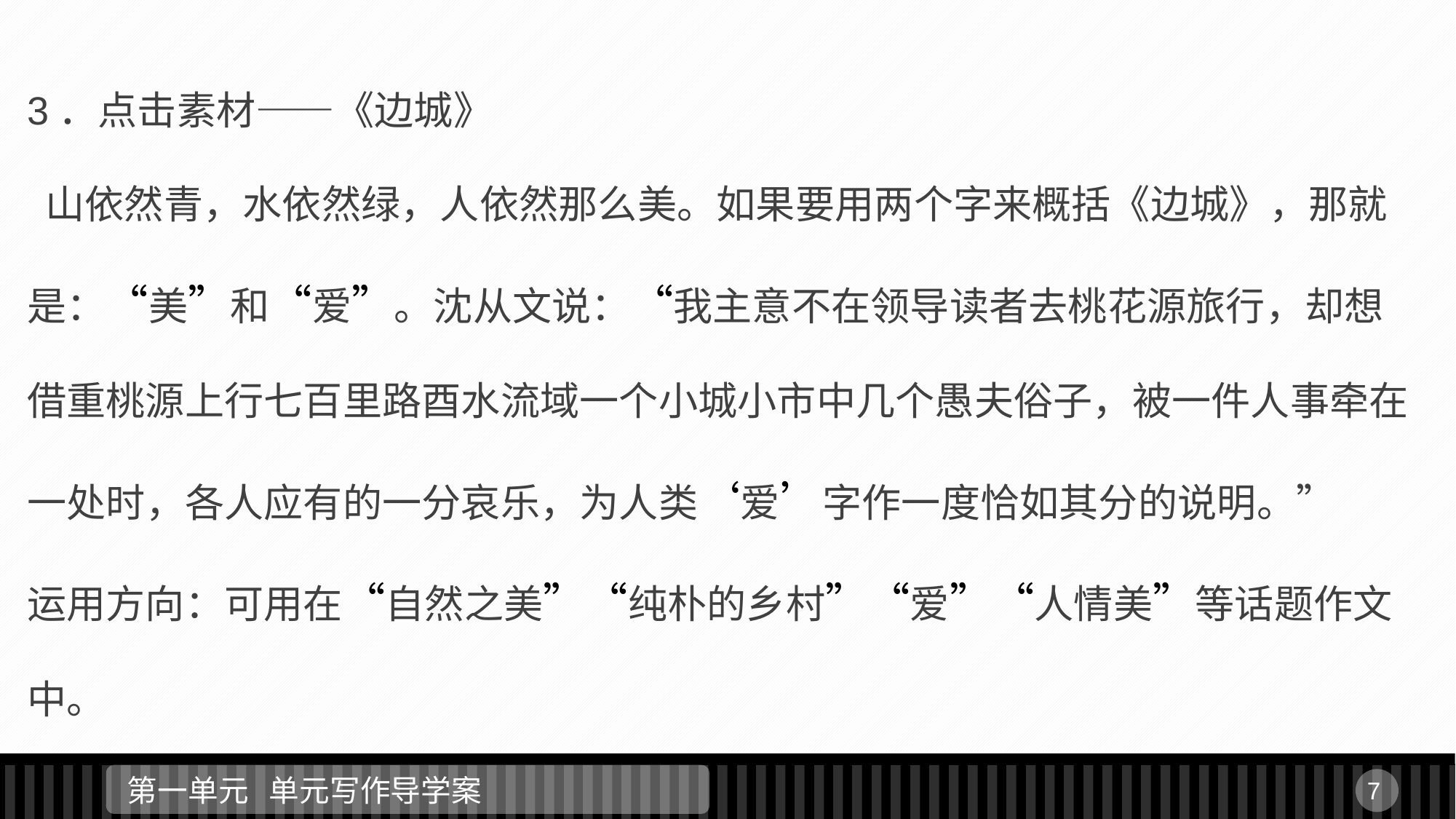

3．点击素材——《边城》
 山依然青，水依然绿，人依然那么美。如果要用两个字来概括《边城》，那就是：“美”和“爱”。沈从文说：“我主意不在领导读者去桃花源旅行，却想借重桃源上行七百里路酉水流域一个小城小市中几个愚夫俗子，被一件人事牵在一处时，各人应有的一分哀乐，为人类‘爱’字作一度恰如其分的说明。”
运用方向：可用在“自然之美”“纯朴的乡村”“爱”“人情美”等话题作文中。